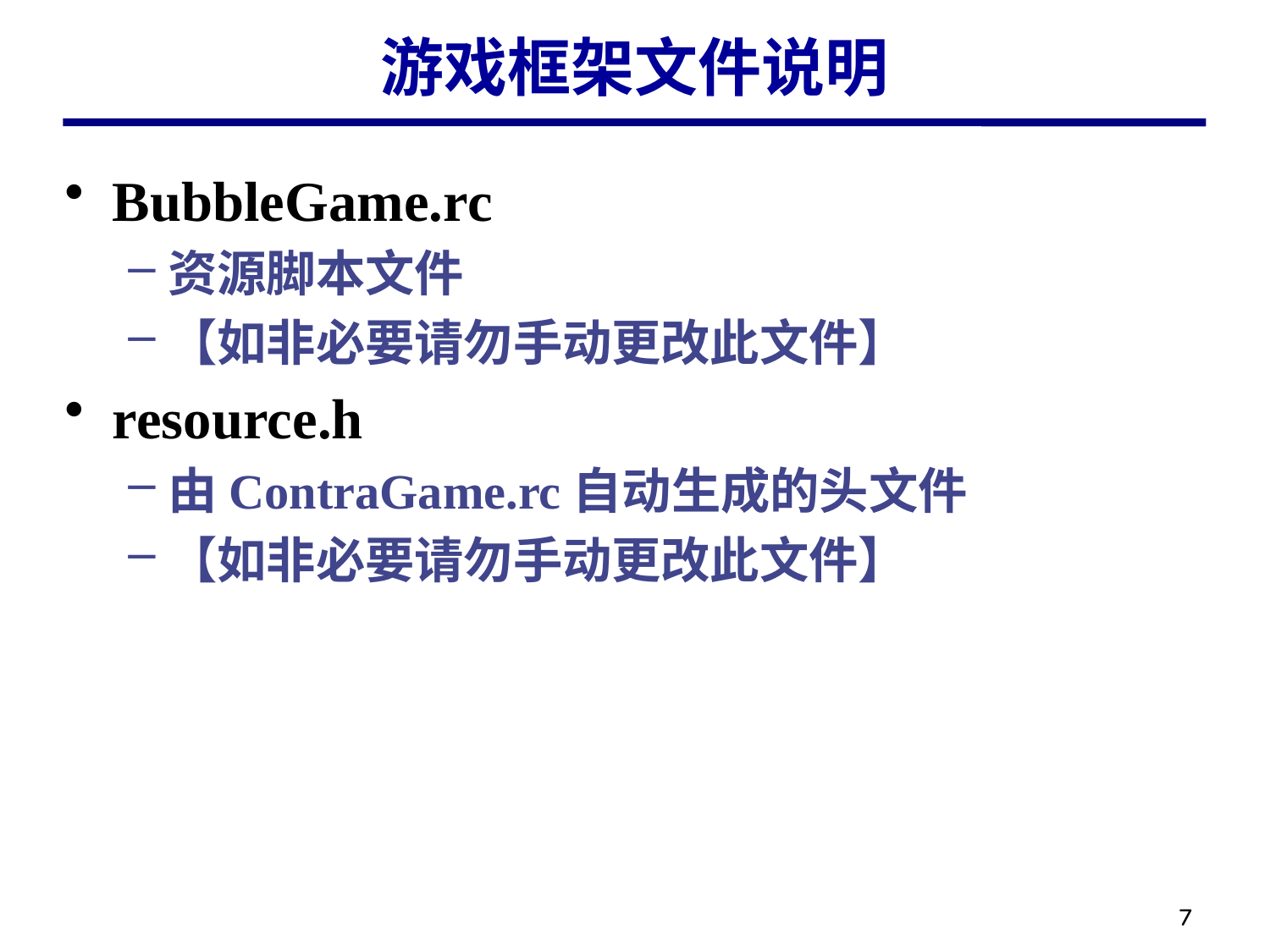

# 游戏框架文件说明
BubbleGame.rc
资源脚本文件
【如非必要请勿手动更改此文件】
resource.h
由ContraGame.rc自动生成的头文件
【如非必要请勿手动更改此文件】